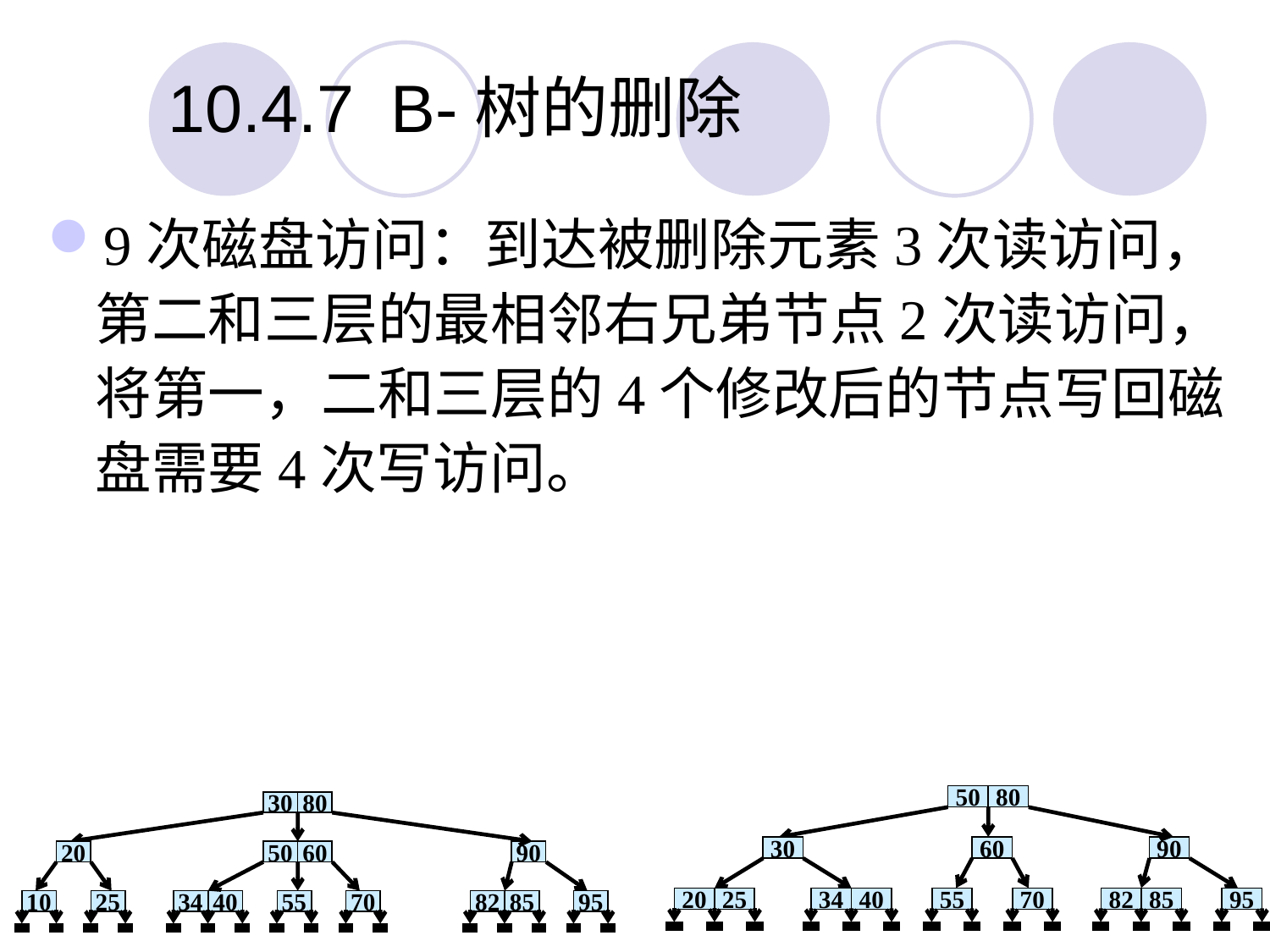

10.4.7  B-树的删除
70

9次磁盘访问：到达被删除元素3次读访问，第二和三层的最相邻右兄弟节点2次读访问，将第一，二和三层的4个修改后的节点写回磁盘需要4次写访问。
50
80

30
60
90

25
34
40
55
70
82
85
95
20

30
80

20
50
60
90

10
25
34
40
55
70
82
85
95